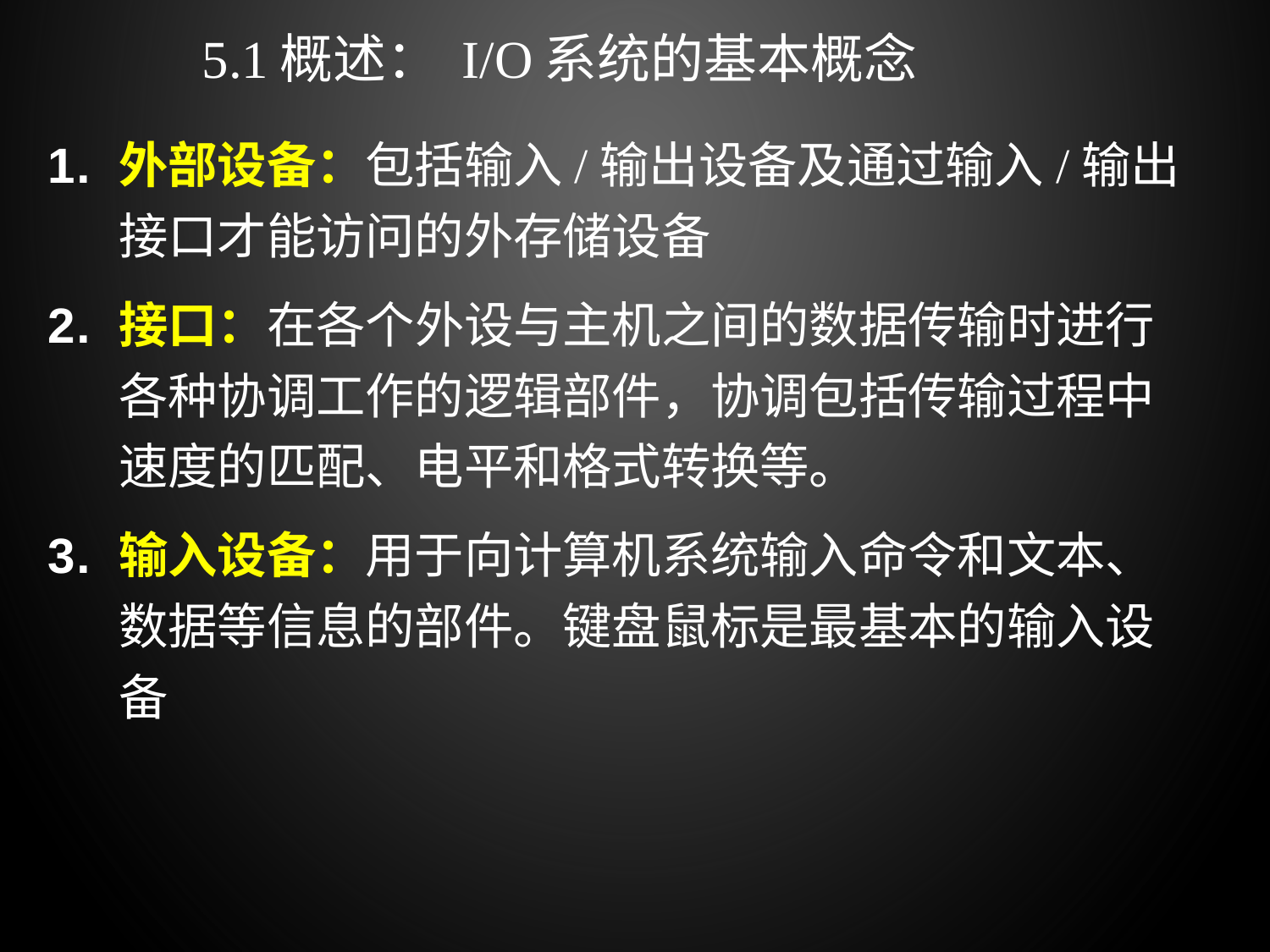

# 5.1概述： I/O系统的基本概念
外部设备：包括输入/输出设备及通过输入/输出接口才能访问的外存储设备
接口：在各个外设与主机之间的数据传输时进行各种协调工作的逻辑部件，协调包括传输过程中速度的匹配、电平和格式转换等。
输入设备：用于向计算机系统输入命令和文本、数据等信息的部件。键盘鼠标是最基本的输入设备